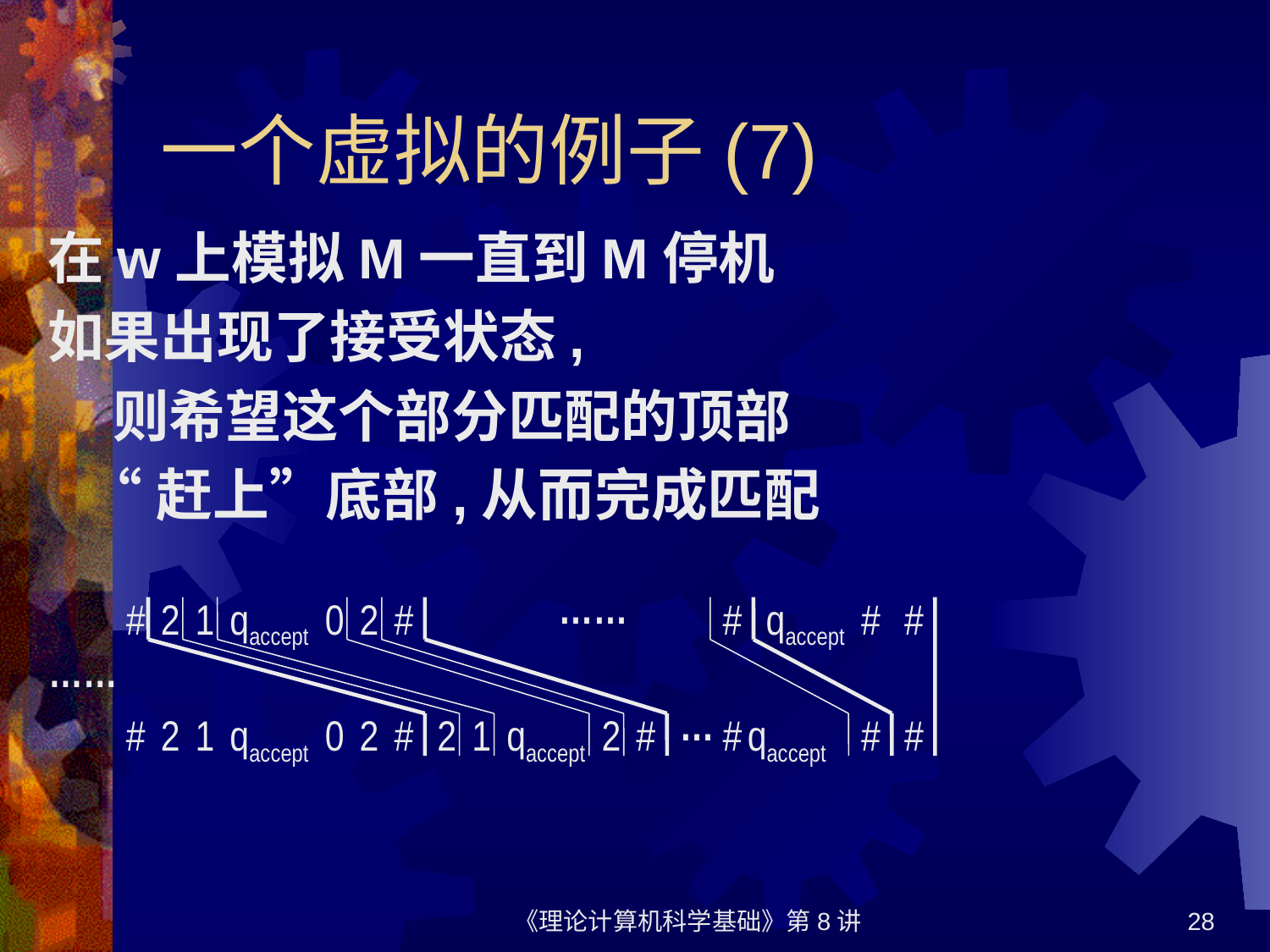

# 一个虚拟的例子(7)
在w上模拟M一直到M停机
如果出现了接受状态,
    则希望这个部分匹配的顶部
   “赶上”底部,从而完成匹配
……
#
2
1
qaccept
0
2
#
#
qaccept
#
#

……
…
#
2
1
qaccept
0
2
#
2
1
qaccept
2
#
#
qaccept
#
#

《理论计算机科学基础》第8讲
28